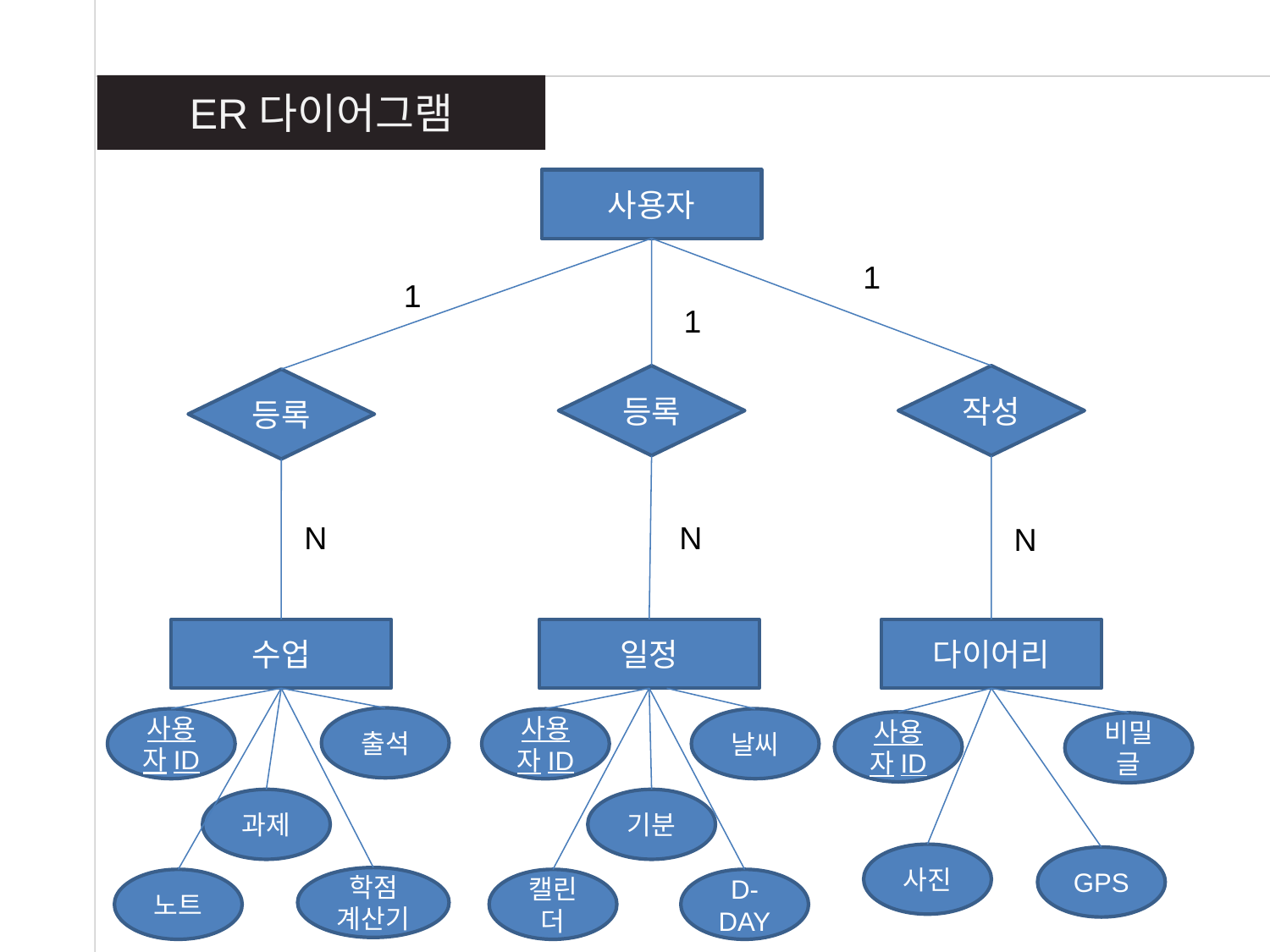

ER다이어그램
사용자
1
1
1
등록
작성
등록
N
N
N
수업
일정
다이어리
출석
사용자ID
날씨
사용자ID
사용자ID
비밀 글
과제
기분
사진
GPS
학점
계산기
노트
캘린더
D-DAY